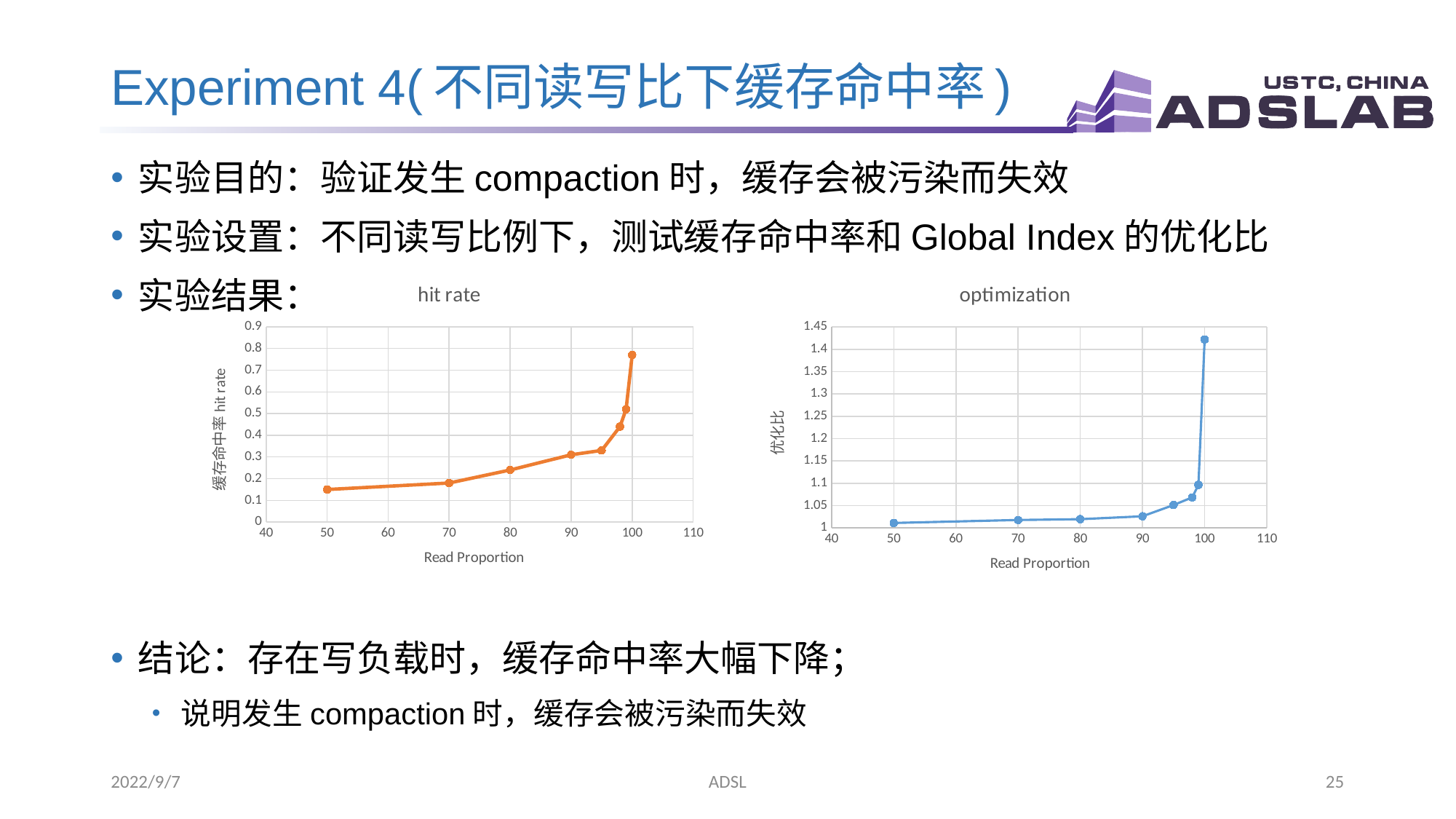

# Experiment 4(不同读写比下缓存命中率)
实验目的：验证发生compaction时，缓存会被污染而失效
实验设置：不同读写比例下，测试缓存命中率和Global Index的优化比
实验结果：

结论：存在写负载时，缓存命中率大幅下降；
说明发生compaction时，缓存会被污染而失效

### Chart:

| Category | hit rate |
|---|---|

### Chart:

| Category | optimization |
|---|---|
2022/9/7
ADSL
25